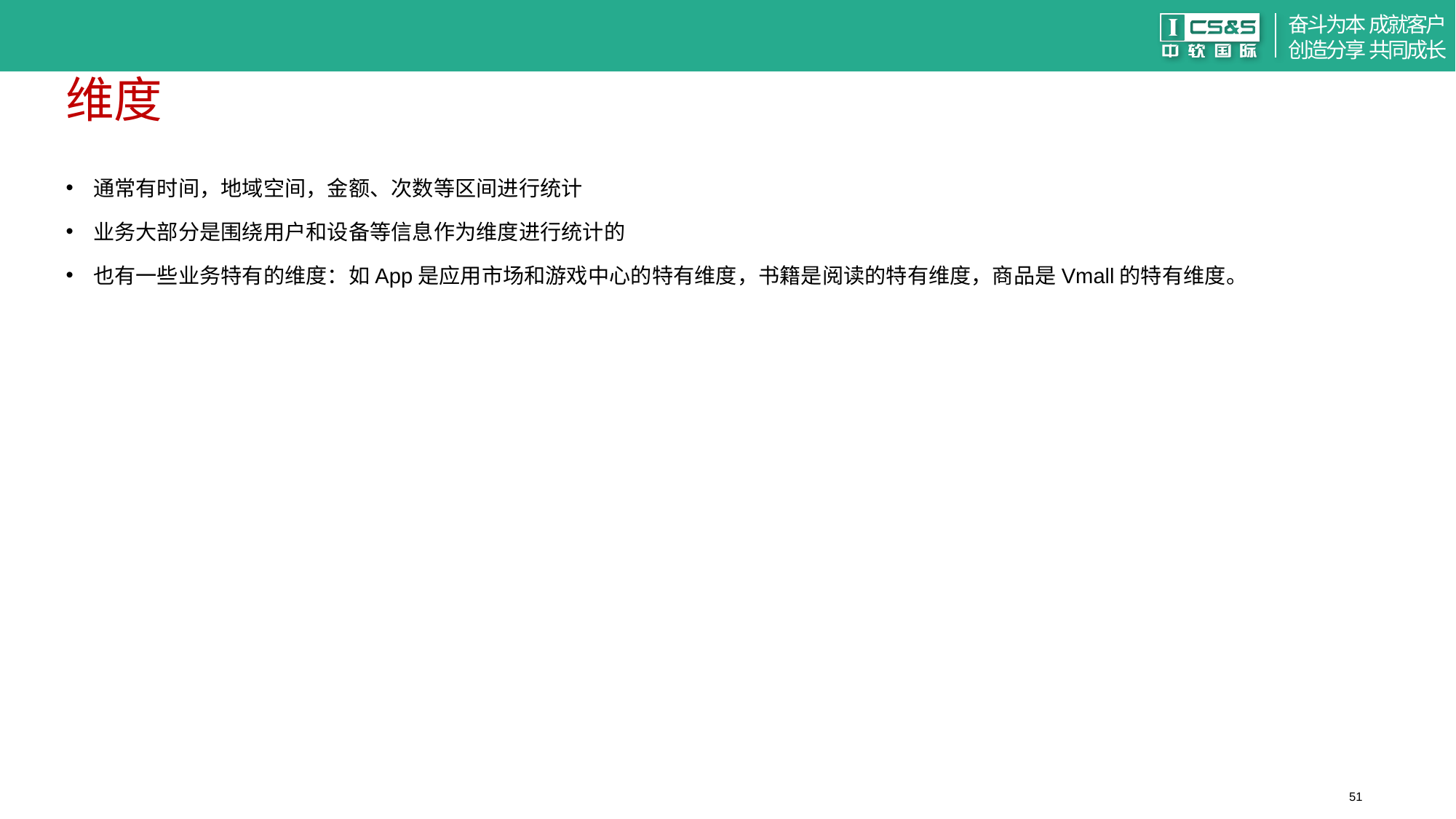

# 维度
通常有时间，地域空间，金额、次数等区间进行统计
业务大部分是围绕用户和设备等信息作为维度进行统计的
也有一些业务特有的维度：如App是应用市场和游戏中心的特有维度，书籍是阅读的特有维度，商品是Vmall的特有维度。